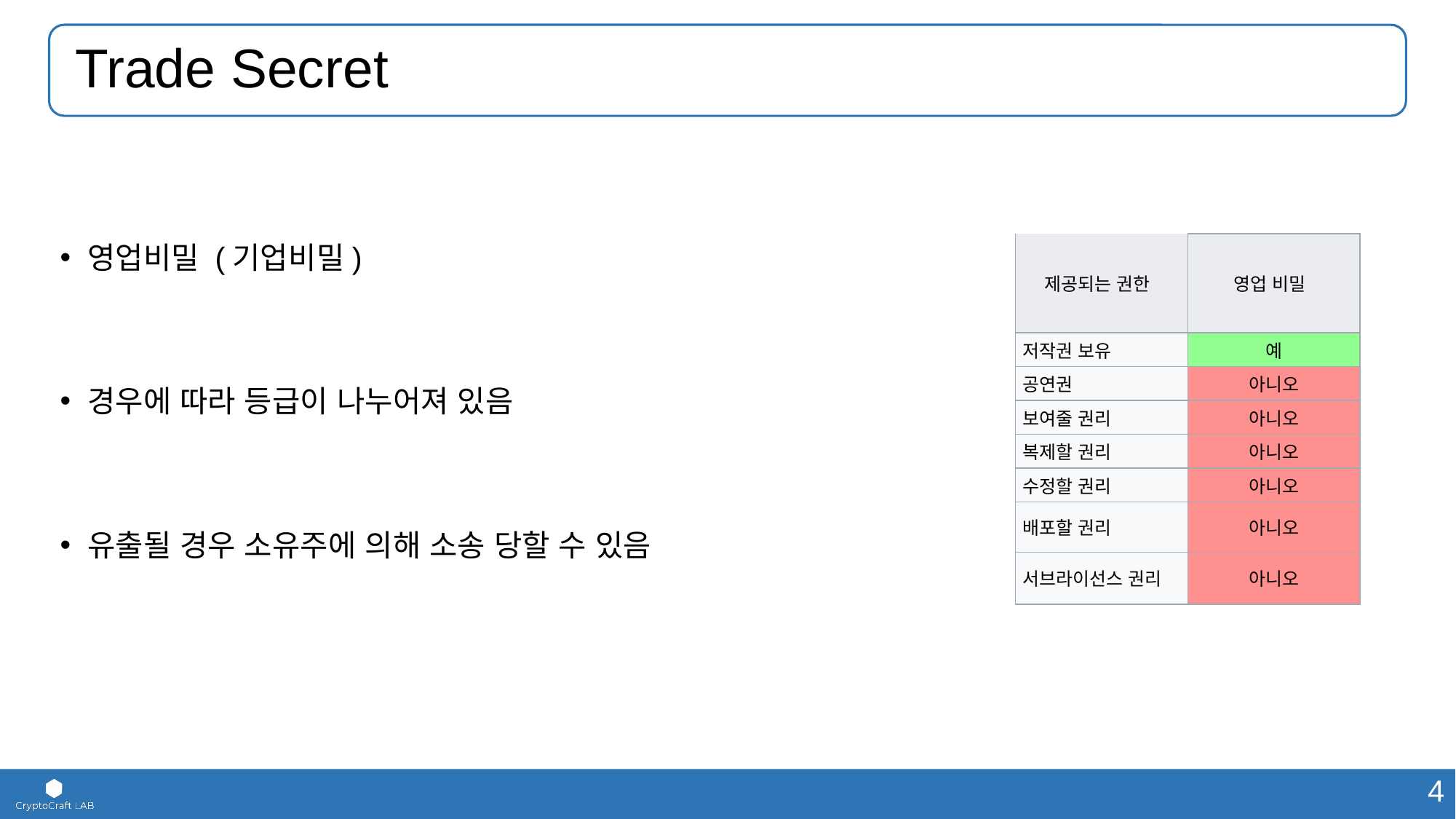

# Trade Secret

영업비밀 (기업비밀)

경우에 따라 등급이 나누어져 있음

유출될 경우 소유주에 의해 소송 당할 수 있음
| 제공되는 권한 | 영업 비밀 |
| --- | --- |
| 저작권 보유 | 예 |
| 공연권 | 아니오 |
| 보여줄 권리 | 아니오 |
| 복제할 권리 | 아니오 |
| 수정할 권리 | 아니오 |
| 배포할 권리 | 아니오 |
| 서브라이선스 권리 | 아니오 |